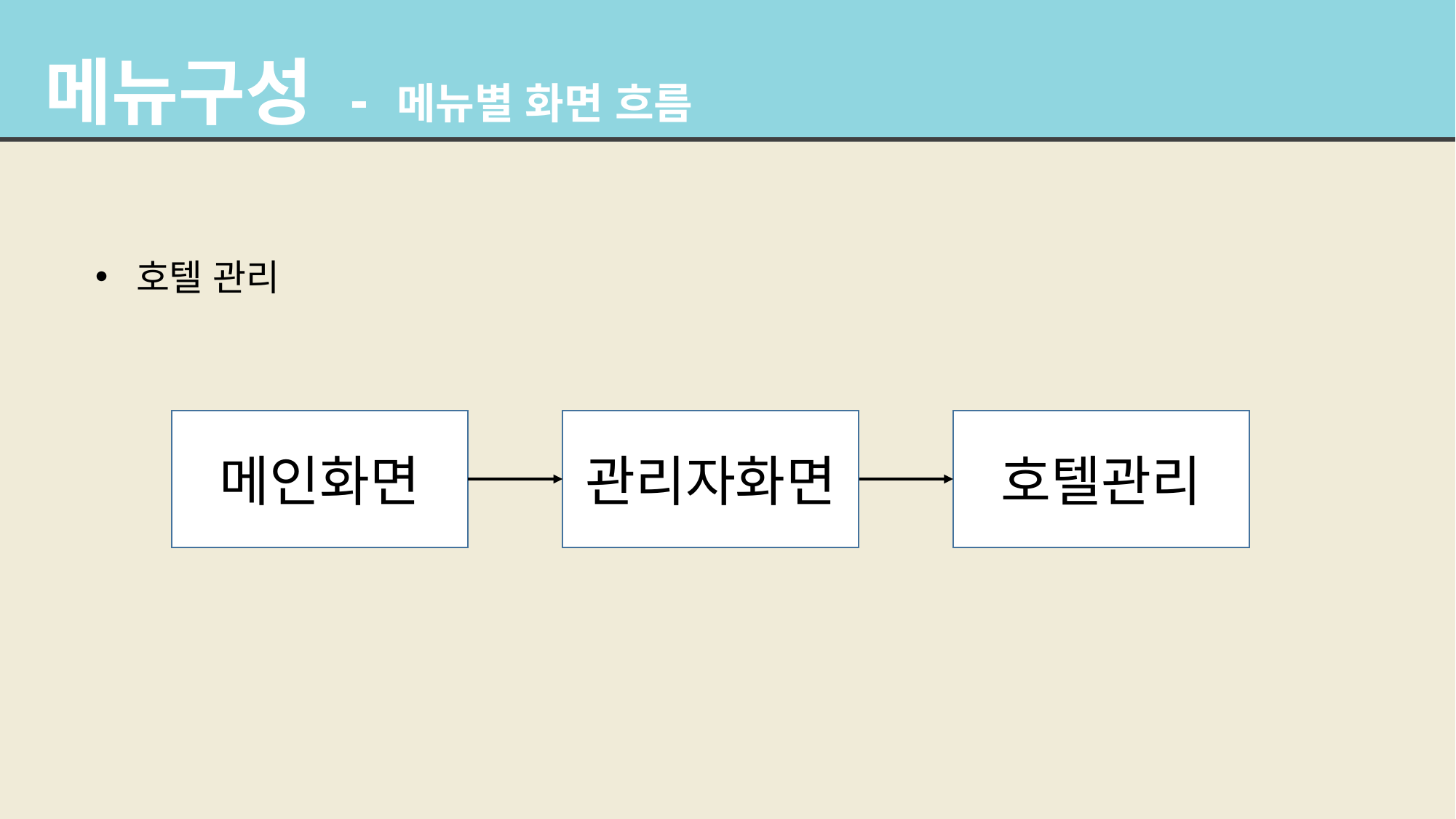

메뉴구성 - 메뉴별 화면 흐름
호텔 관리
메인화면
관리자화면
호텔관리